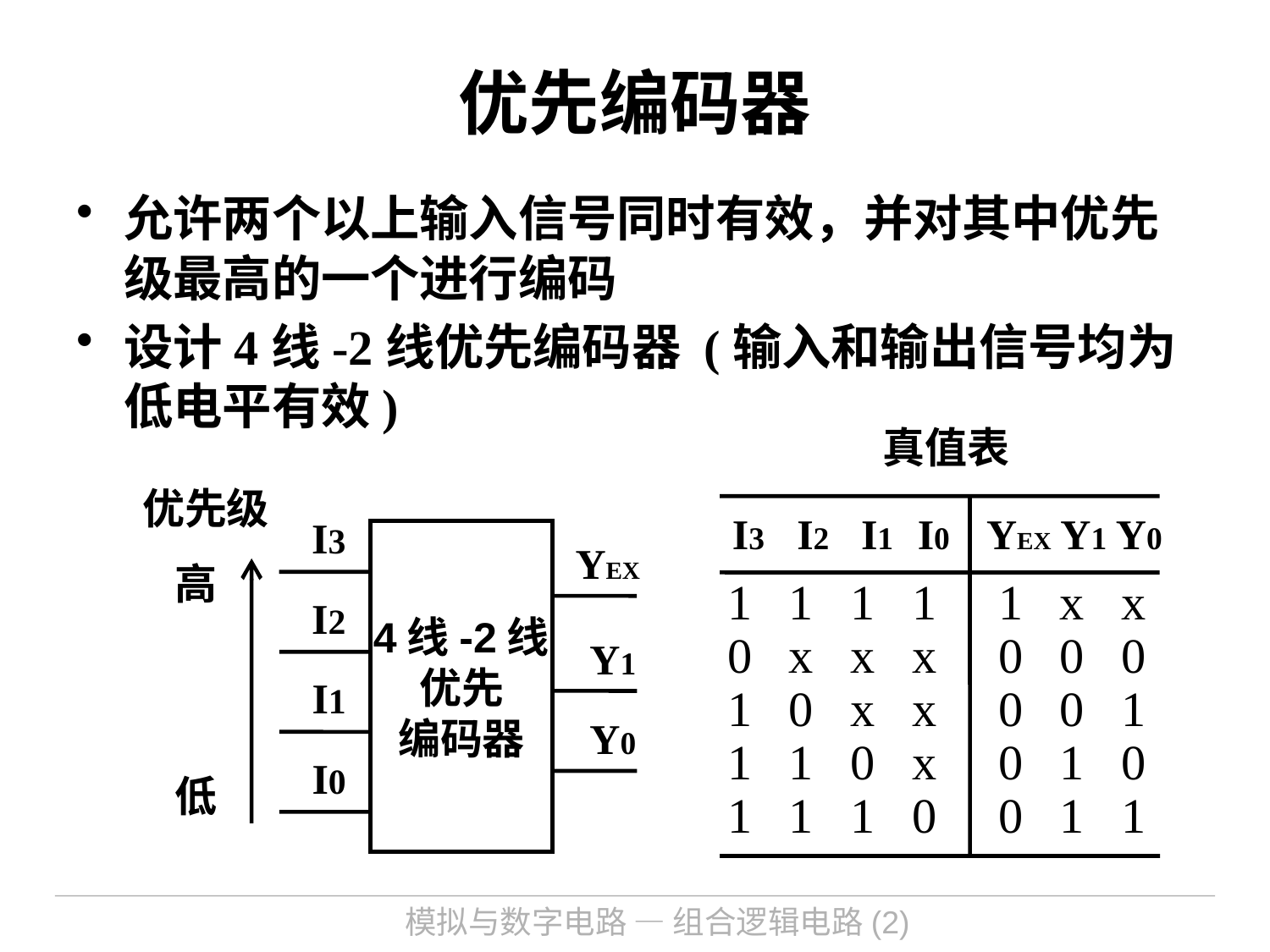

# 优先编码器
允许两个以上输入信号同时有效，并对其中优先级最高的一个进行编码
设计4线-2线优先编码器 (输入和输出信号均为低电平有效)
真值表
I3    I2   I1   I0

YEX Y1 Y0
优先级
I3
4线-2线
优先
编码器
YEX
高

1   1   1   1     1   x   x 0   x   x   x     0   0   0
1   0   x   x     0   0   1
1   1   0   x     0   1   0
1   1   1   0     0   1   1

I2

Y1
I1

Y0
I0
低

模拟与数字电路 — 组合逻辑电路(2)
8